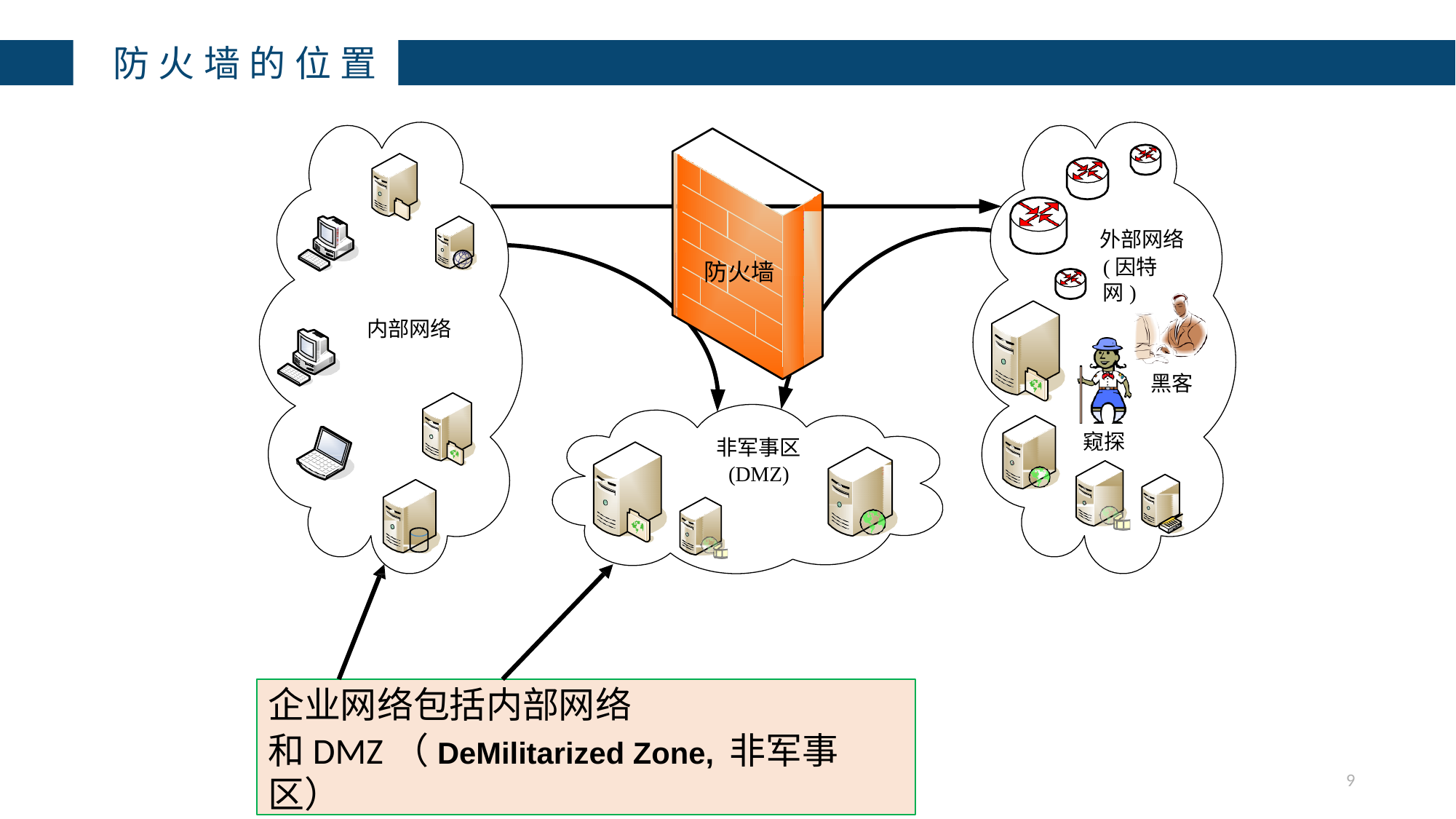

防火墙的位置

外部网络
(因特网)

防火墙

内部网络

黑客

窥探

非军事区
(DMZ)

企业网络包括内部网络
和DMZ（DeMilitarized Zone, 非军事区）
9